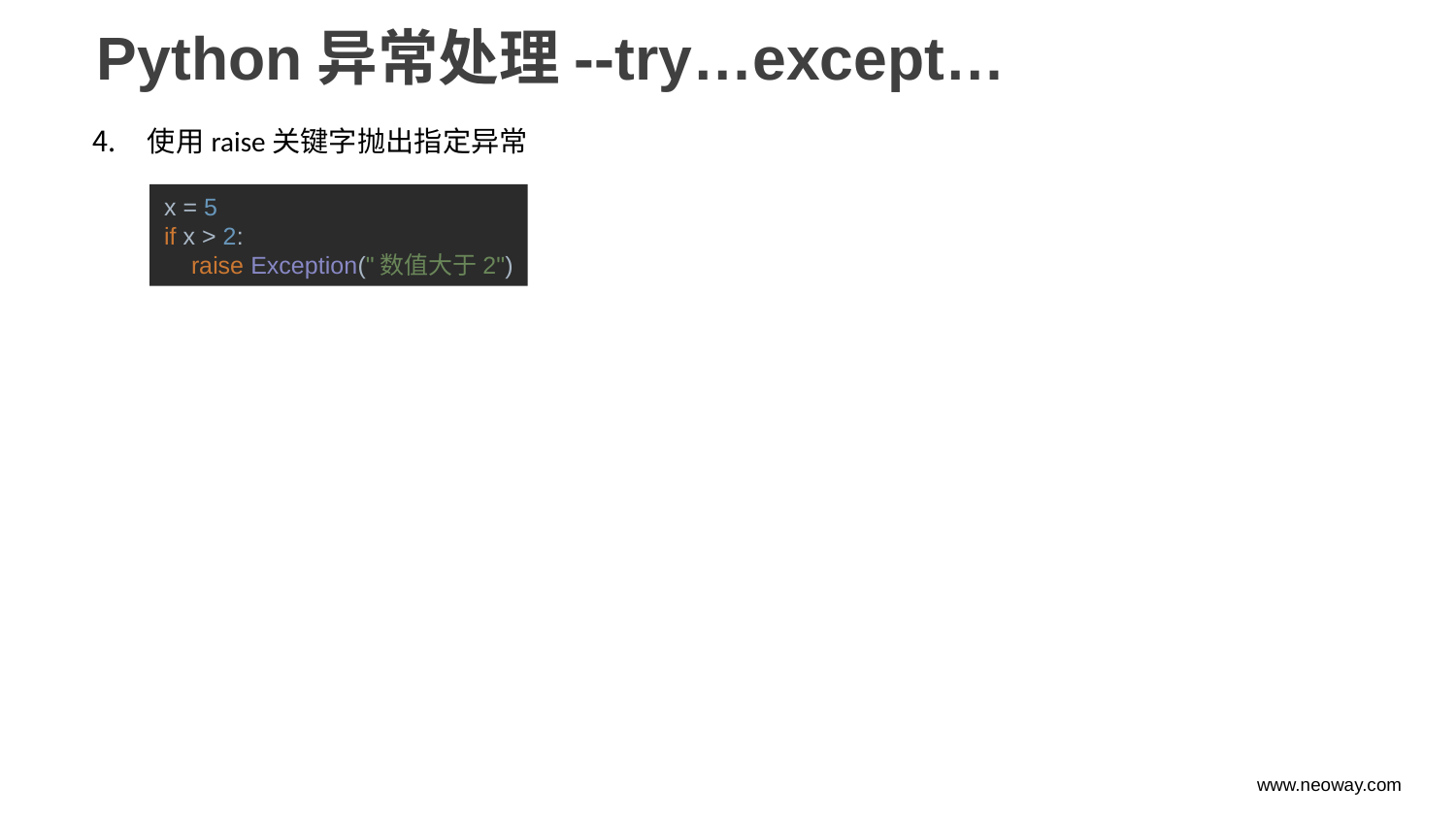

Python异常处理--try…except…
使用raise关键字抛出指定异常

x = 5
if x > 2:
    raise Exception("数值大于2")